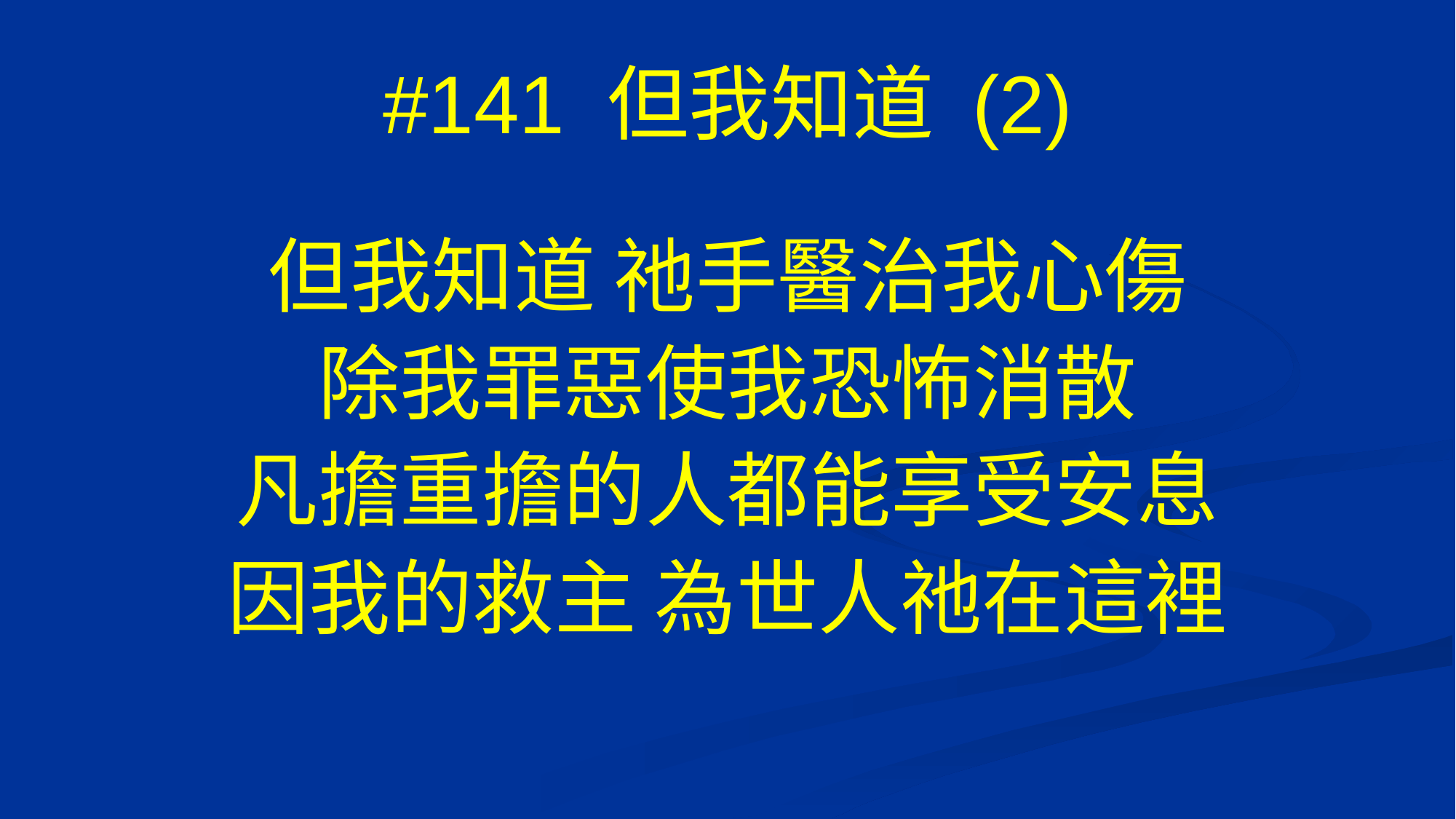

# #141 但我知道 (2)
但我知道 祂手醫治我心傷
除我罪惡使我恐怖消散
凡擔重擔的人都能享受安息
因我的救主 為世人祂在這裡